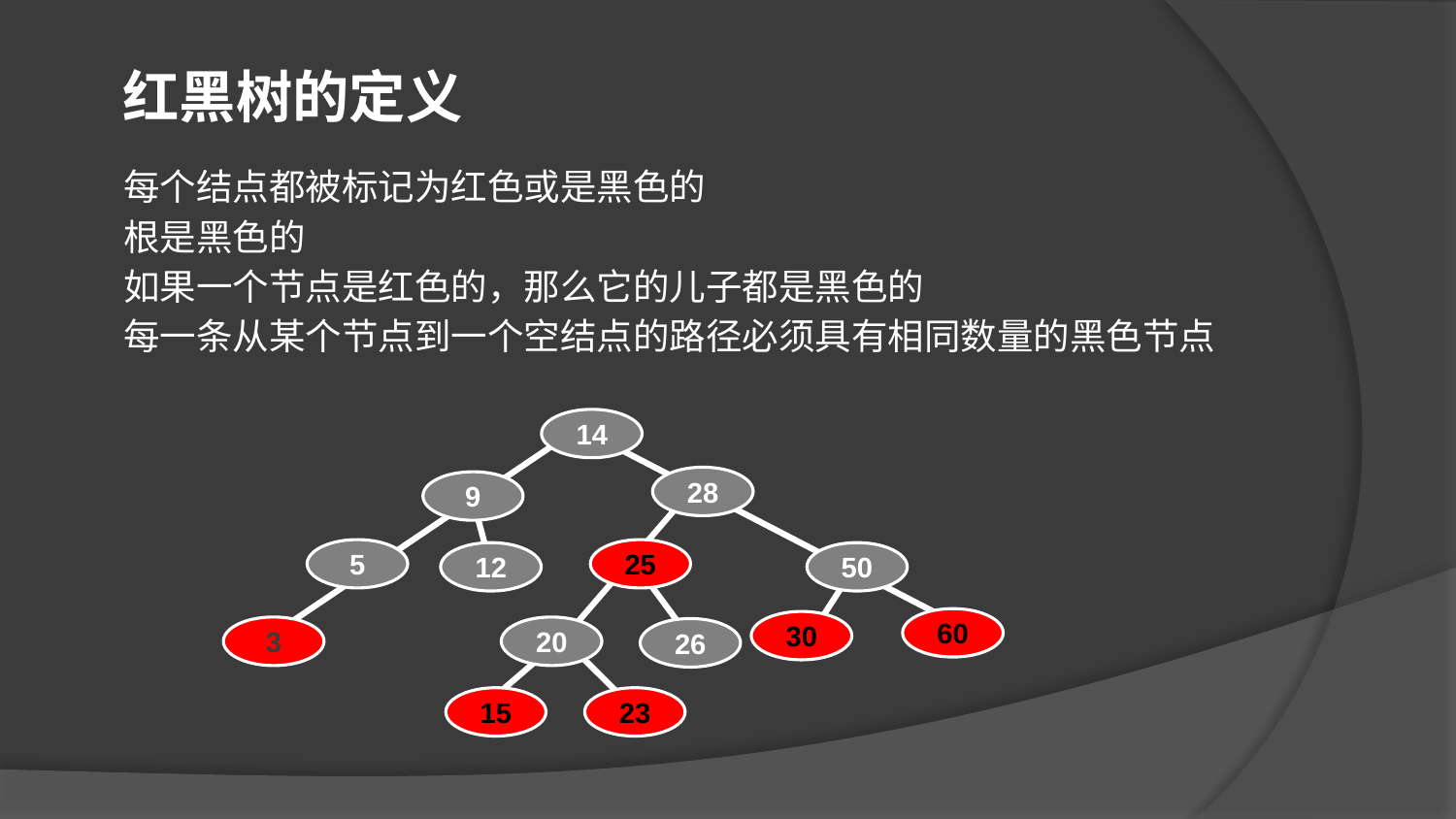

红黑树的定义
每个结点都被标记为红色或是黑色的
根是黑色的
如果一个节点是红色的，那么它的儿子都是黑色的
每一条从某个节点到一个空结点的路径必须具有相同数量的黑色节点
14

28
9

5
25
12
50

60
30
3
20
26

15
23